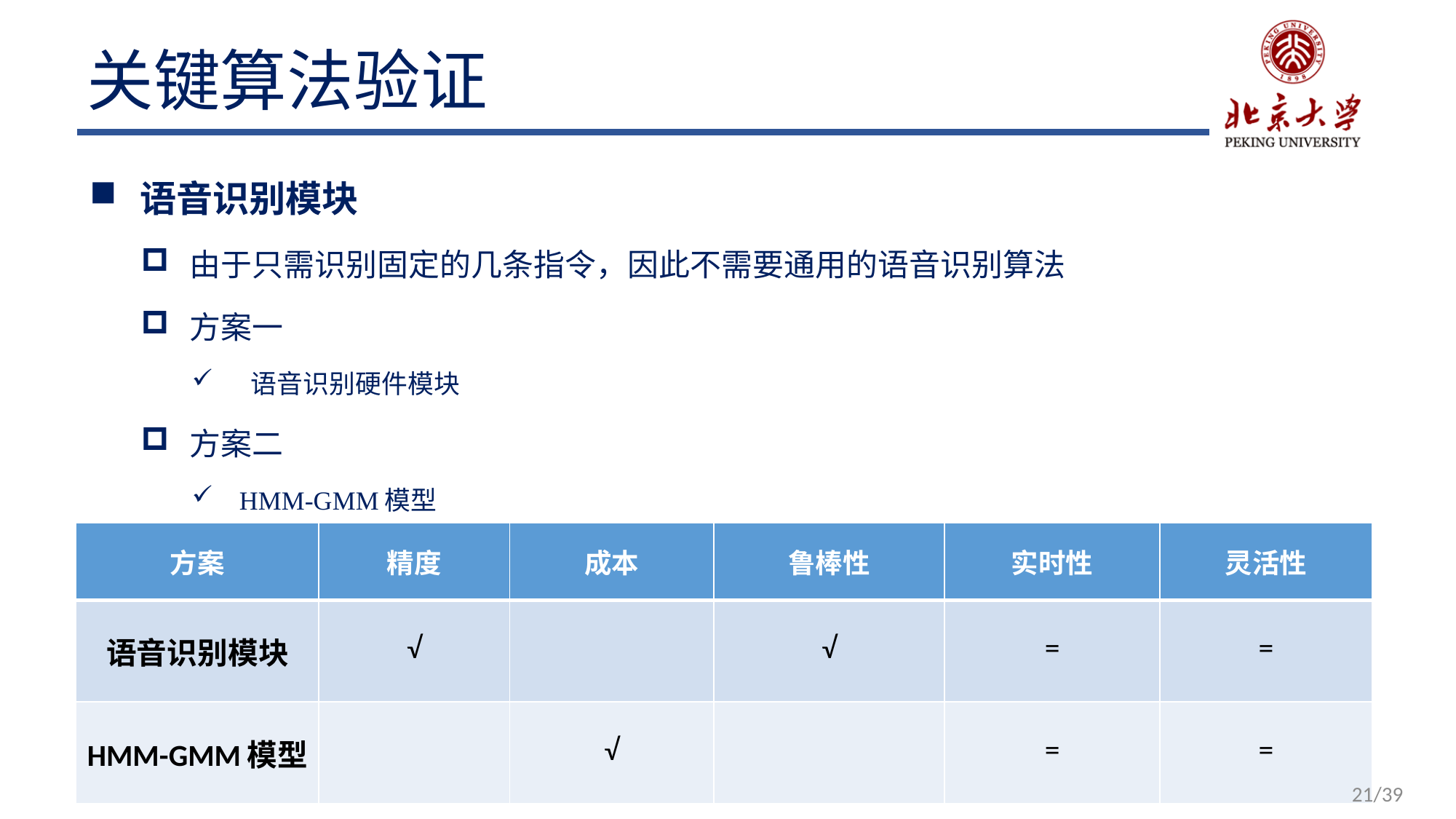

# 关键算法验证
语音识别模块
由于只需识别固定的几条指令，因此不需要通用的语音识别算法
方案一
 语音识别硬件模块
方案二
HMM-GMM模型

| 方案 | 精度 | 成本 | 鲁棒性 | 实时性 | 灵活性 |
| --- | --- | --- | --- | --- | --- |
| 语音识别模块 | √ |  | √ | = | = |
| HMM-GMM模型 |  | √ |  | = | = |
21/39